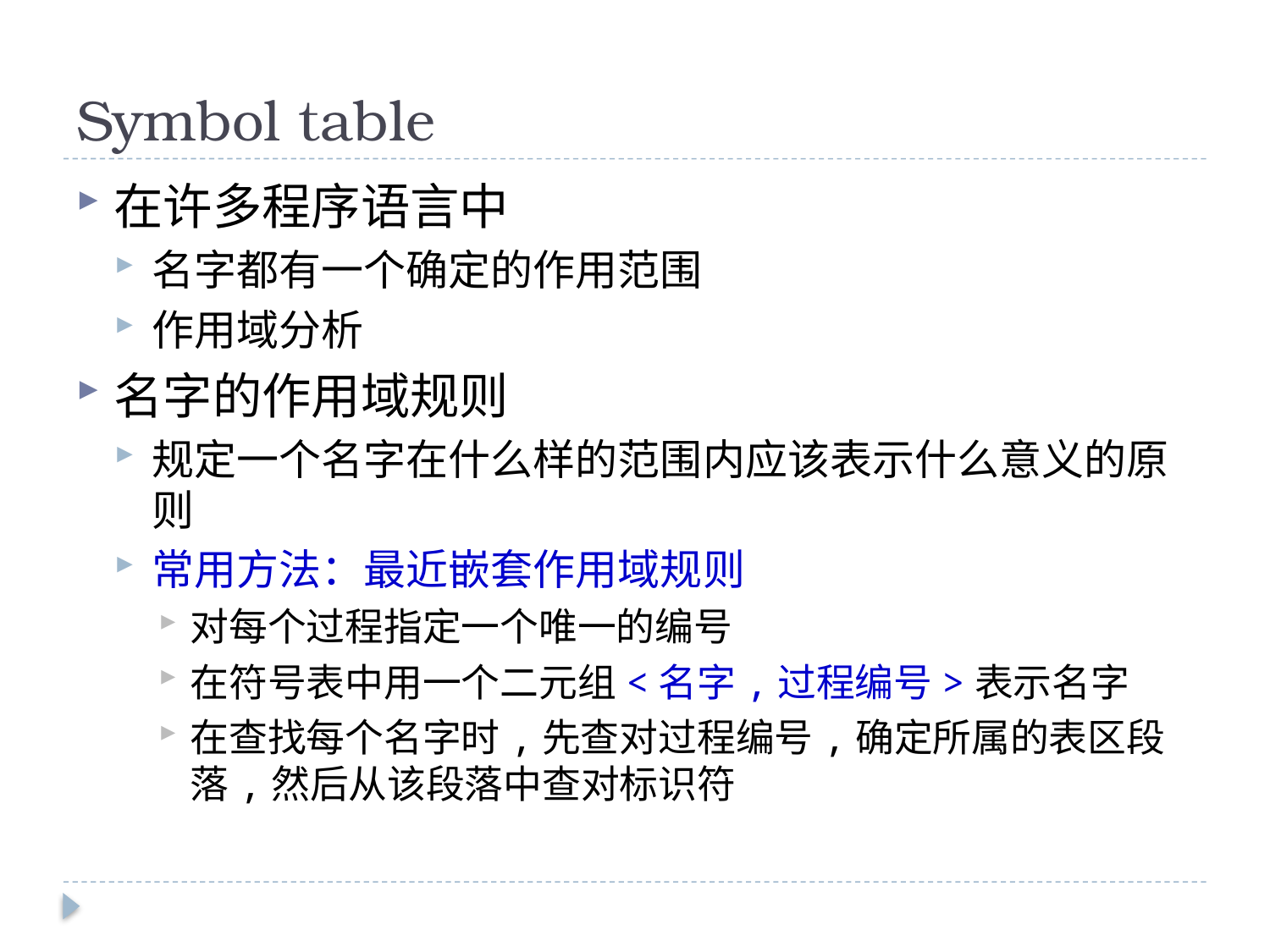

# Symbol table
在许多程序语言中
名字都有一个确定的作用范围
作用域分析
名字的作用域规则
规定一个名字在什么样的范围内应该表示什么意义的原则
常用方法：最近嵌套作用域规则
对每个过程指定一个唯一的编号
在符号表中用一个二元组<名字,过程编号>表示名字
在查找每个名字时,先查对过程编号,确定所属的表区段落,然后从该段落中查对标识符

12